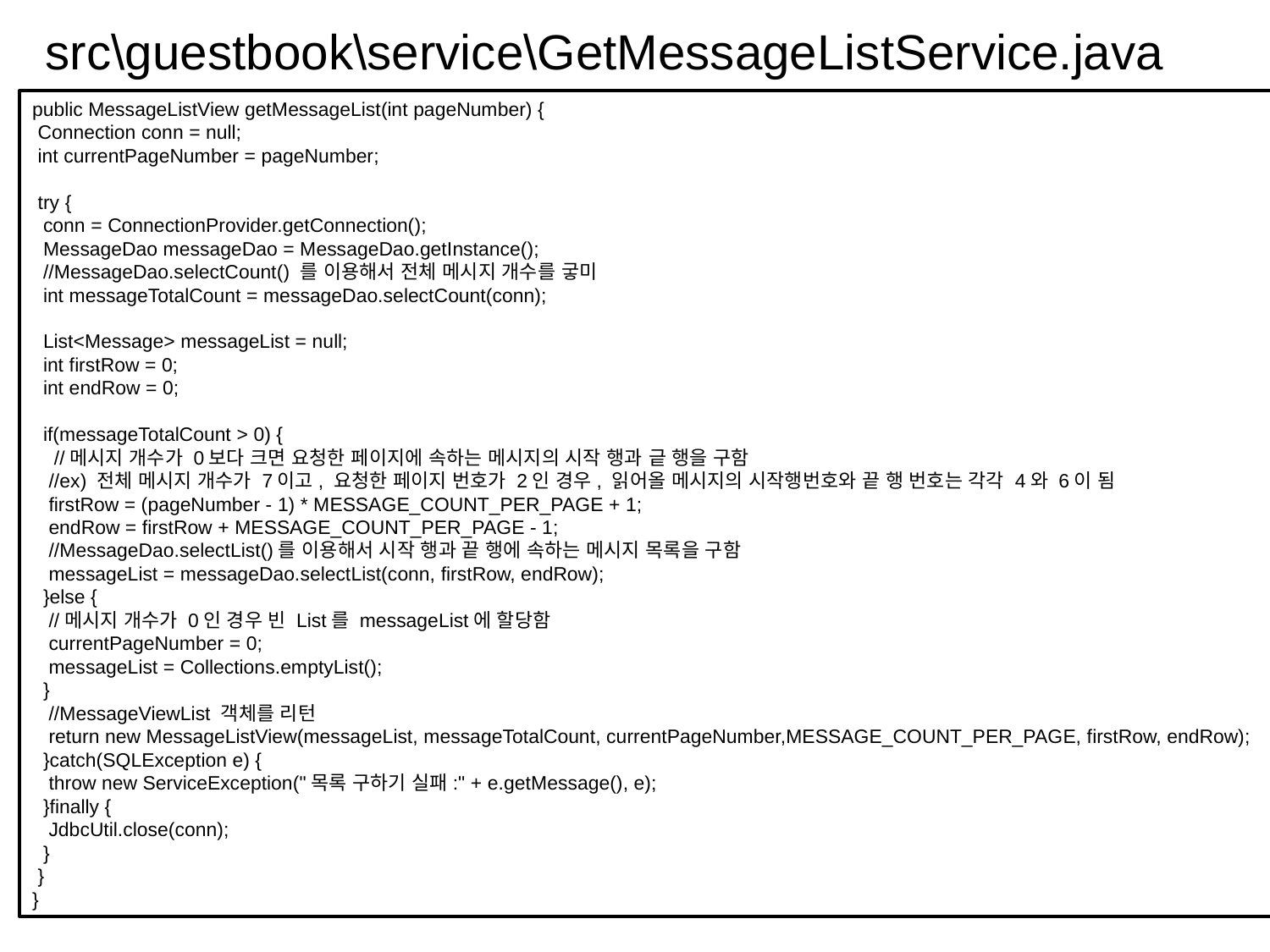

# src\guestbook\service\GetMessageListService.java
public MessageListView getMessageList(int pageNumber) {
 Connection conn = null;
 int currentPageNumber = pageNumber;

 try {
  conn = ConnectionProvider.getConnection();
  MessageDao messageDao = MessageDao.getInstance();
  //MessageDao.selectCount() 를 이용해서 전체 메시지 개수를 궇미
  int messageTotalCount = messageDao.selectCount(conn);

  List<Message> messageList = null;
  int firstRow = 0;
  int endRow = 0;

  if(messageTotalCount > 0) {
    //메시지 개수가 0보다 크면 요청한 페이지에 속하는 메시지의 시작 행과 긑 행을 구함
   //ex) 전체 메시지 개수가 7이고, 요청한 페이지 번호가 2인 경우, 읽어올 메시지의 시작행번호와 끝 행 번호는 각각 4와 6이 됨
   firstRow = (pageNumber - 1) * MESSAGE_COUNT_PER_PAGE + 1;
   endRow = firstRow + MESSAGE_COUNT_PER_PAGE - 1;
   //MessageDao.selectList()를 이용해서 시작 행과 끝 행에 속하는 메시지 목록을 구함
   messageList = messageDao.selectList(conn, firstRow, endRow);
  }else {
   //메시지 개수가 0인 경우 빈 List를 messageList에 할당함
   currentPageNumber = 0;
   messageList = Collections.emptyList();
  }
   //MessageViewList 객체를 리턴
   return new MessageListView(messageList, messageTotalCount, currentPageNumber,MESSAGE_COUNT_PER_PAGE, firstRow, endRow);
  }catch(SQLException e) {
   throw new ServiceException("목록 구하기 실패:" + e.getMessage(), e);
  }finally {
   JdbcUtil.close(conn);
  }
 }
}